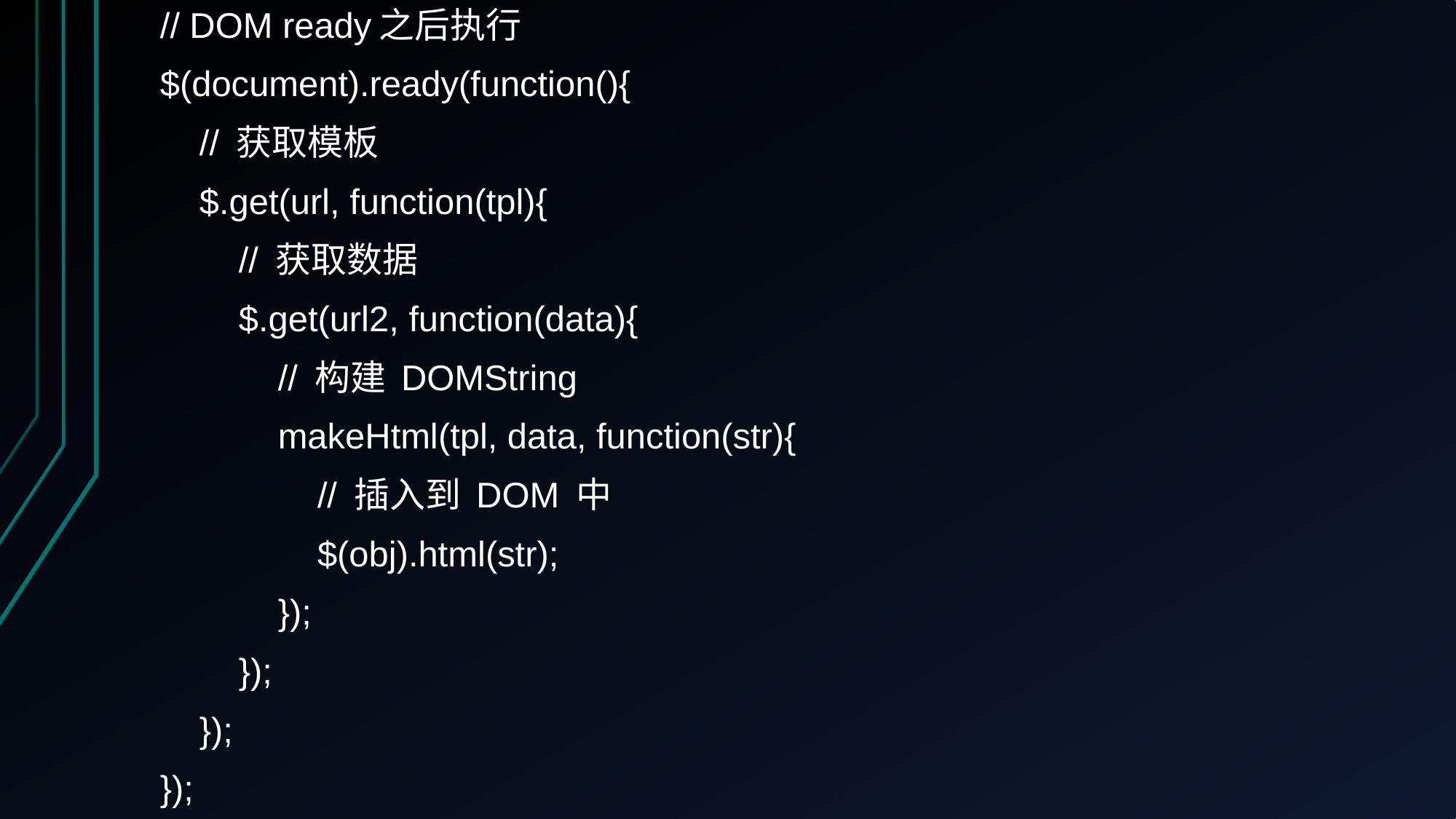

// DOM ready之后执行
$(document).ready(function(){
    // 获取模板
    $.get(url, function(tpl){
        // 获取数据
        $.get(url2, function(data){
            // 构建 DOMString
            makeHtml(tpl, data, function(str){
                // 插入到 DOM 中
                $(obj).html(str);
            });
        });
    });
});